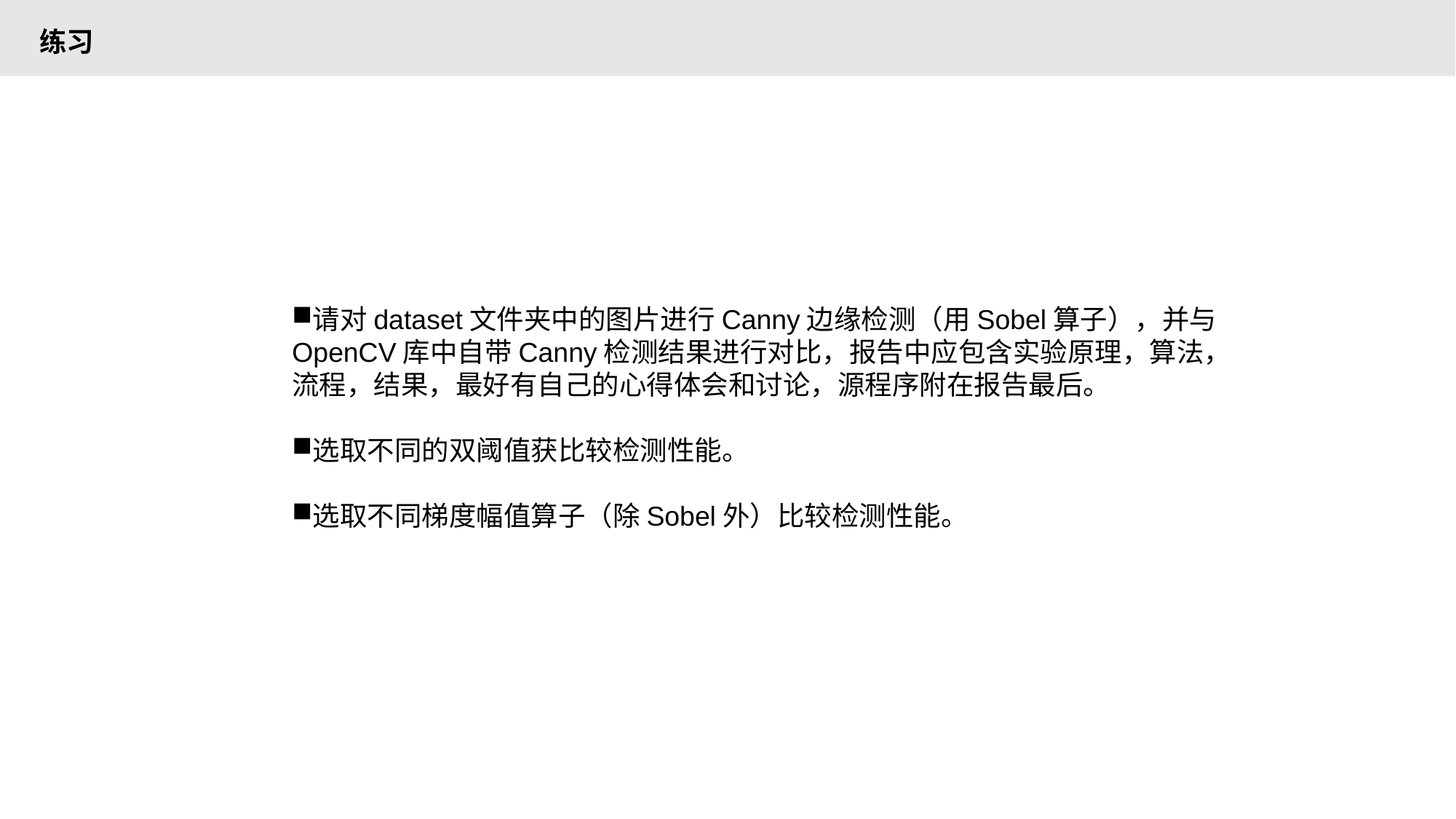

练习
请对dataset文件夹中的图片进行Canny边缘检测（用Sobel算子），并与OpenCV库中自带Canny检测结果进行对比，报告中应包含实验原理，算法，流程，结果，最好有自己的心得体会和讨论，源程序附在报告最后。

选取不同的双阈值获比较检测性能。

选取不同梯度幅值算子（除Sobel外）比较检测性能。